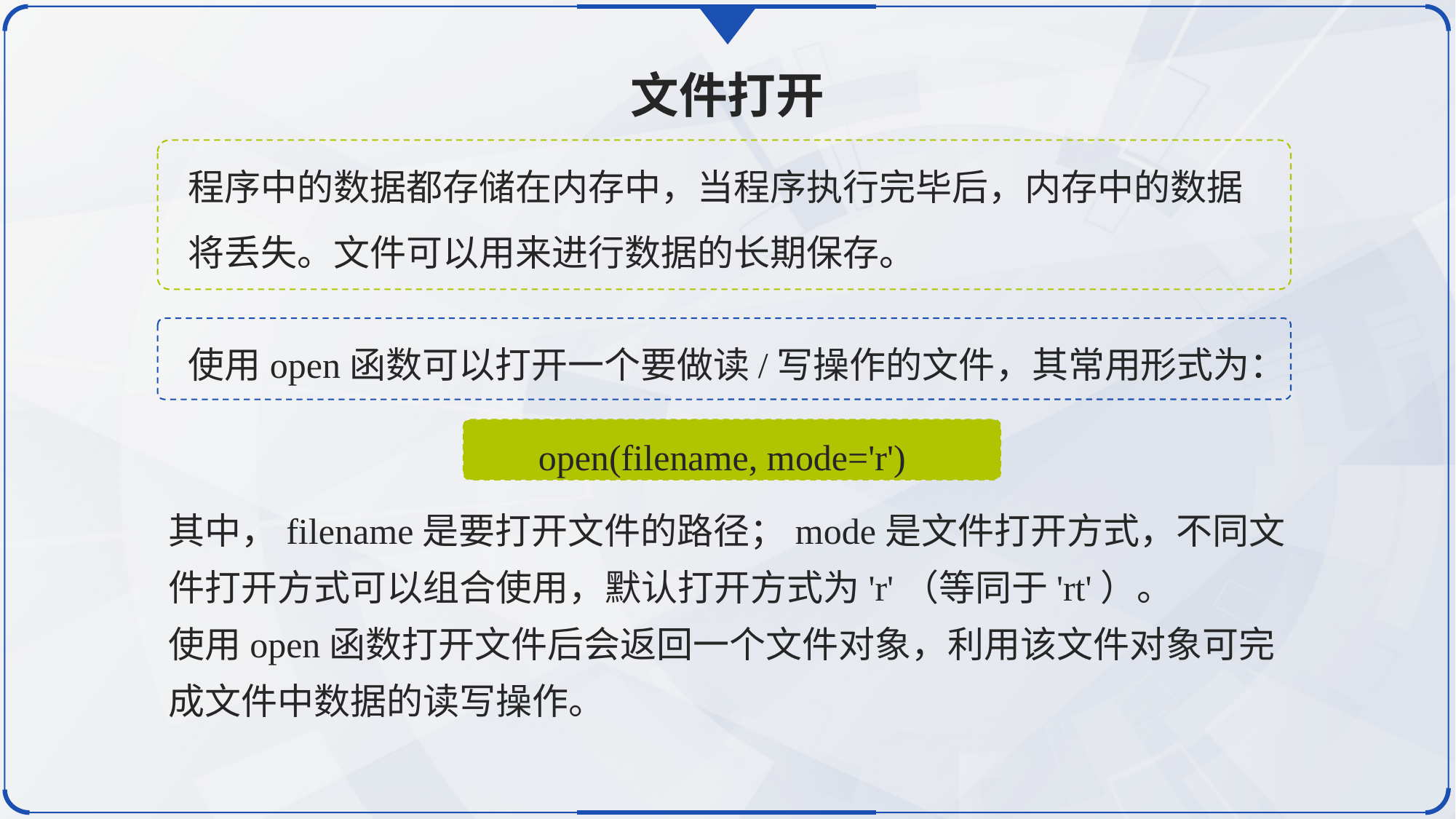

文件打开
程序中的数据都存储在内存中，当程序执行完毕后，内存中的数据将丢失。文件可以用来进行数据的长期保存。

使用open函数可以打开一个要做读/写操作的文件，其常用形式为：

open(filename, mode='r')

其中，filename是要打开文件的路径；mode是文件打开方式，不同文件打开方式可以组合使用，默认打开方式为'r'（等同于'rt'）。
使用open函数打开文件后会返回一个文件对象，利用该文件对象可完成文件中数据的读写操作。